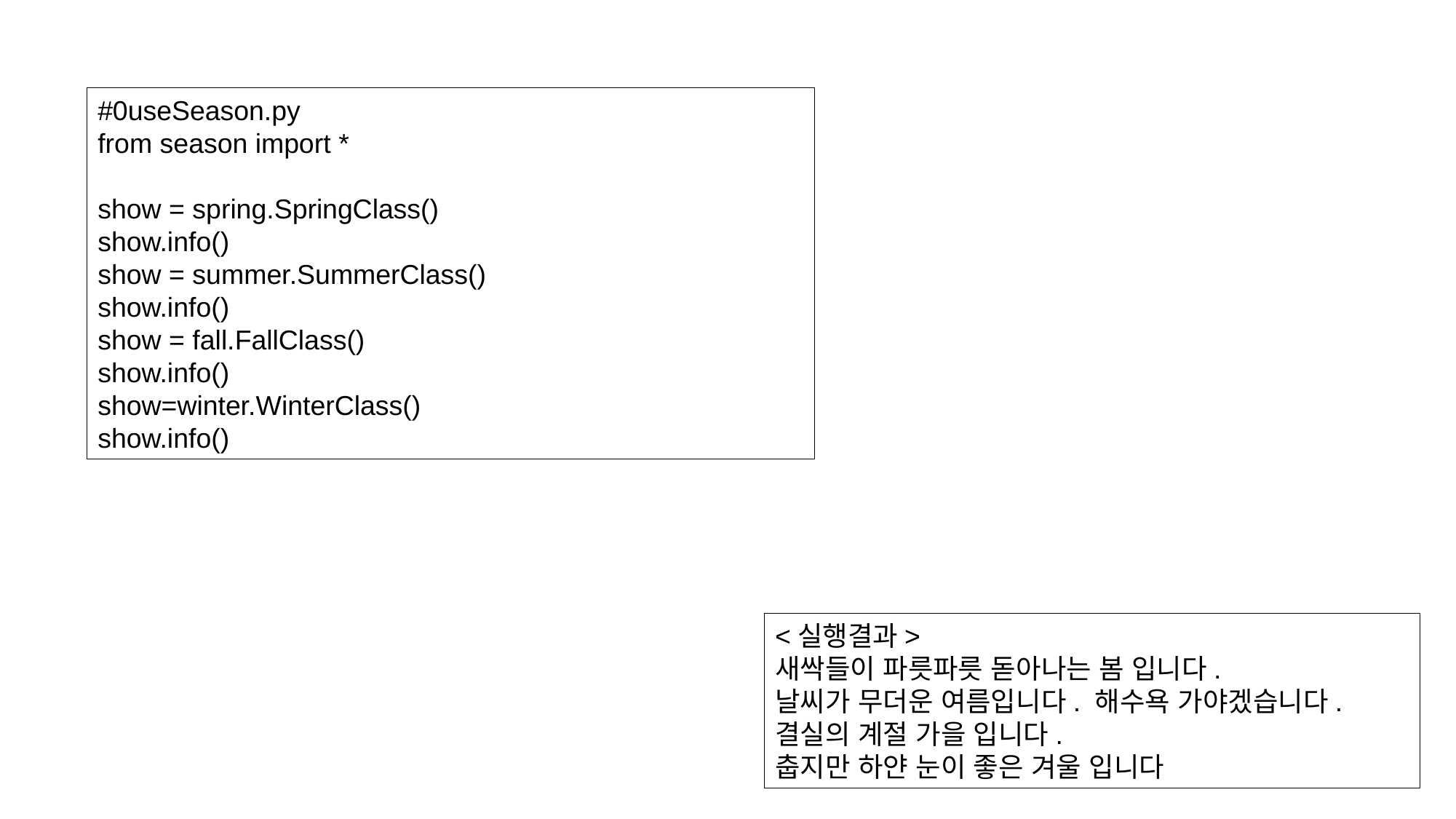

#0useSeason.py
from season import *

show = spring.SpringClass()
show.info()
show = summer.SummerClass()
show.info()
show = fall.FallClass()
show.info()
show=winter.WinterClass()
show.info()
<실행결과>
새싹들이 파릇파릇 돋아나는 봄 입니다.
날씨가 무더운 여름입니다. 해수욕 가야겠습니다.
결실의 계절 가을 입니다.
춥지만 하얀 눈이 좋은 겨울 입니다